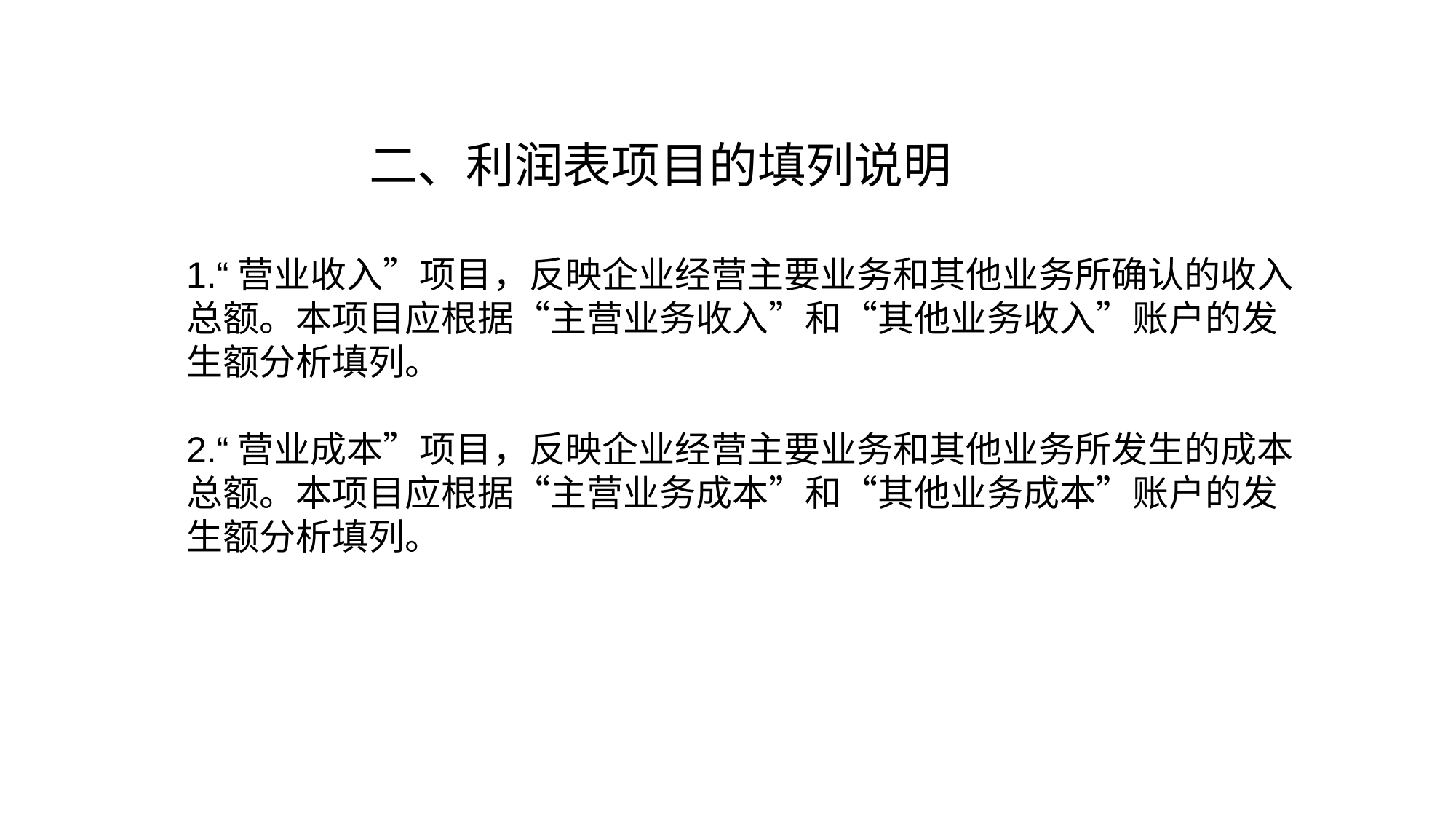

# 二、利润表项目的填列说明
1.“营业收入”项目，反映企业经营主要业务和其他业务所确认的收入总额。本项目应根据“主营业务收入”和“其他业务收入”账户的发生额分析填列。

2.“营业成本”项目，反映企业经营主要业务和其他业务所发生的成本总额。本项目应根据“主营业务成本”和“其他业务成本”账户的发生额分析填列。